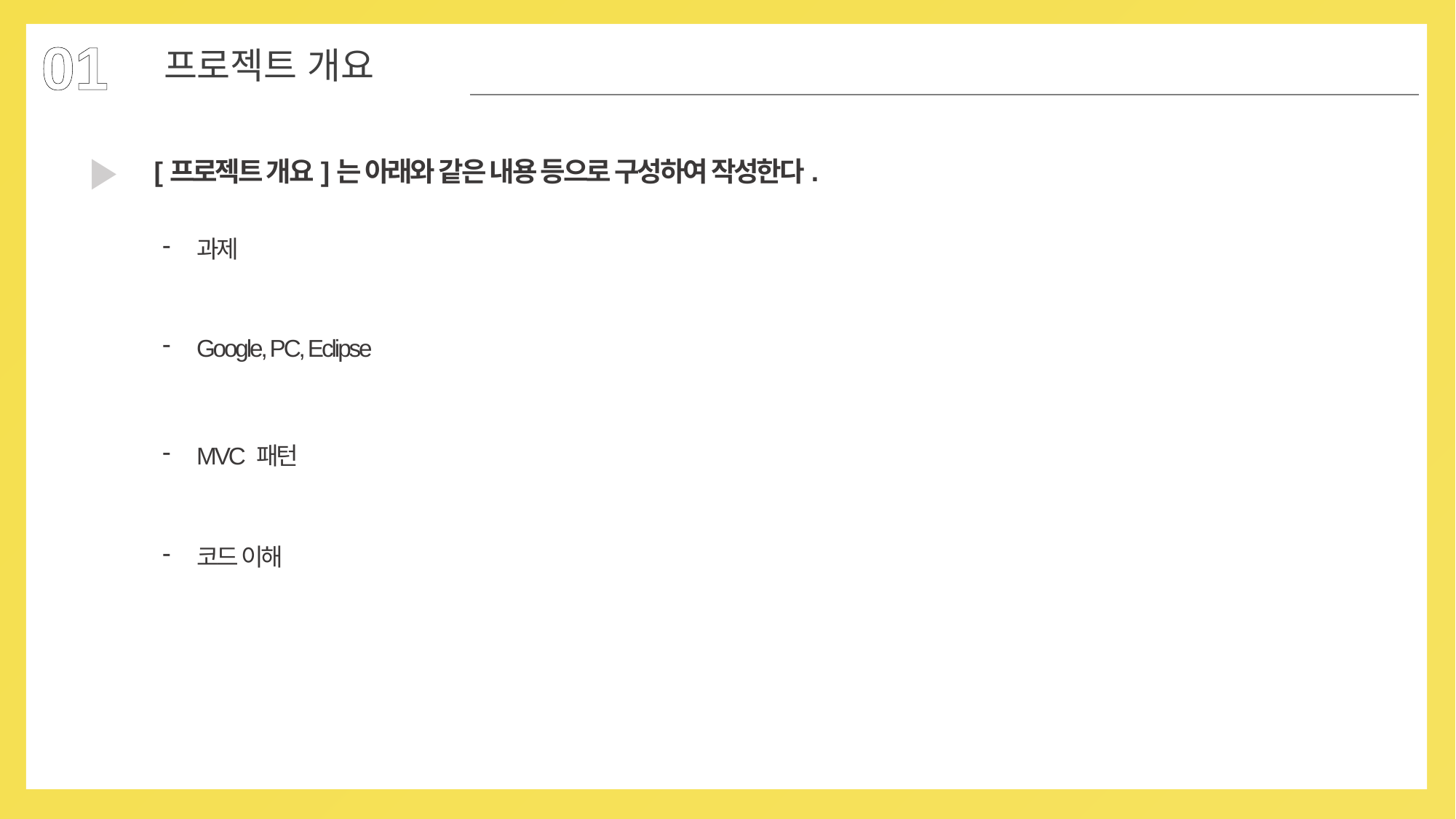

01

프로젝트 개요
▶
[프로젝트 개요]는 아래와 같은 내용 등으로 구성하여 작성한다.
과제
Google, PC, Eclipse

MVC 패턴

코드 이해